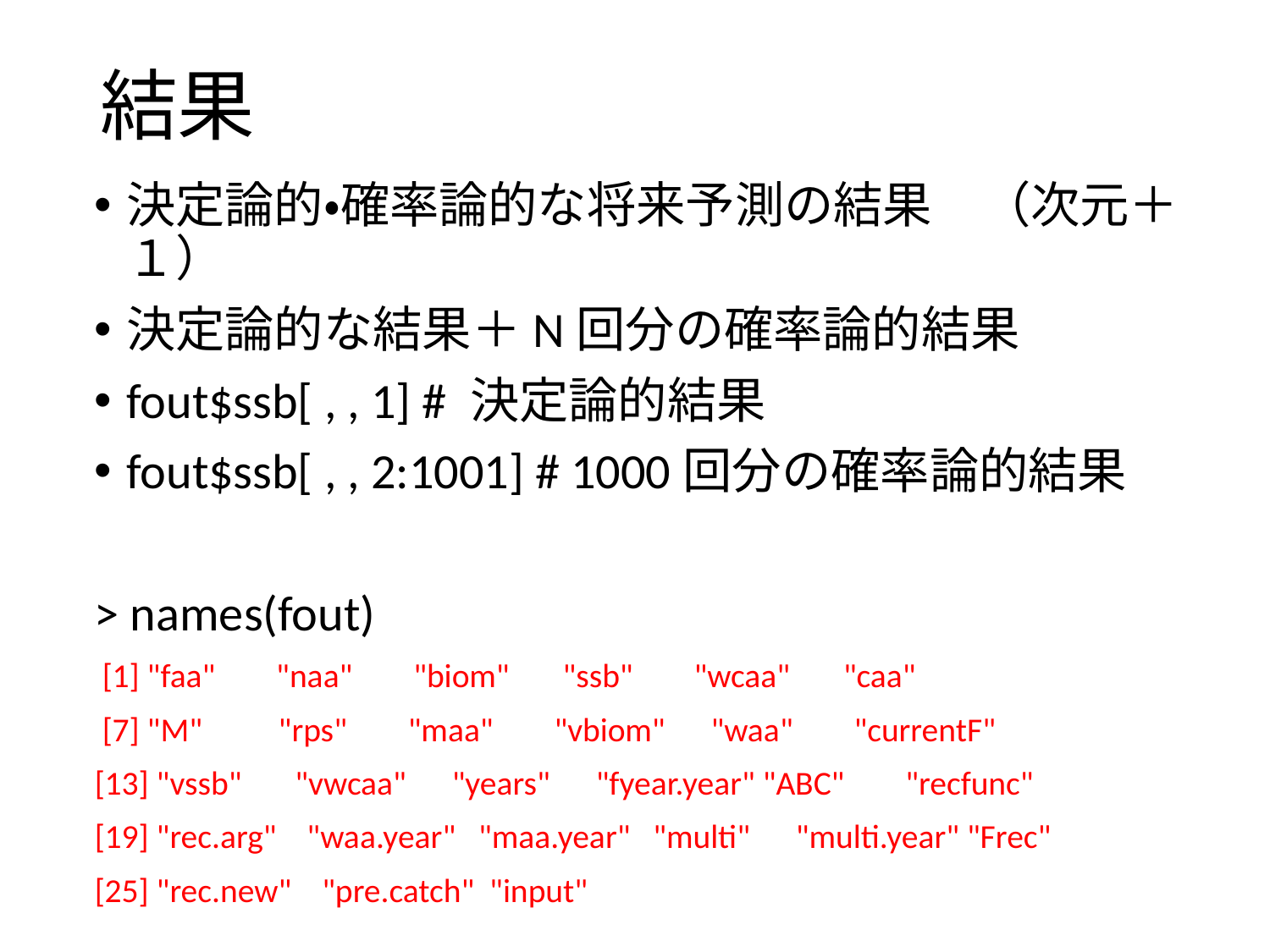

# 結果
決定論的・確率論的な将来予測の結果　（次元＋１）
決定論的な結果＋N回分の確率論的結果
fout$ssb[ , , 1] # 決定論的結果
fout$ssb[ , , 2:1001] # 1000回分の確率論的結果

> names(fout)
 [1] "faa"        "naa"        "biom"       "ssb"        "wcaa"       "caa"
 [7] "M"          "rps"        "maa"        "vbiom"      "waa"        "currentF"
[13] "vssb"       "vwcaa"      "years"      "fyear.year" "ABC"        "recfunc"
[19] "rec.arg"    "waa.year"   "maa.year"   "multi"      "multi.year" "Frec"
[25] "rec.new"    "pre.catch"  "input"